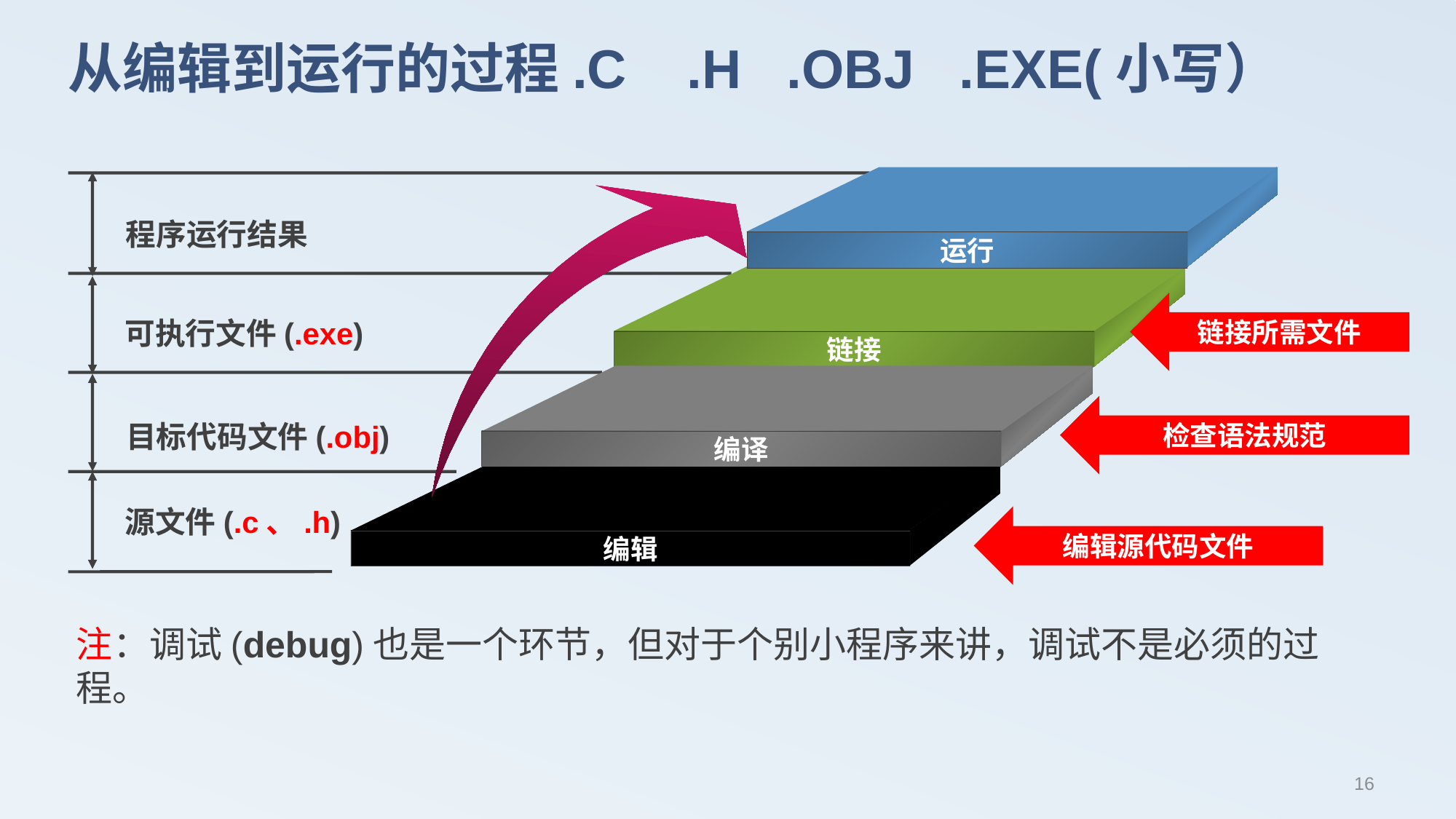

# 从编辑到运行的过程.C    .H   .OBJ   .EXE(小写）

运行

链接

编译

编辑

链接所需文件
程序运行结果
检查语法规范
可执行文件(.exe)
编辑源代码文件
目标代码文件(.obj)
源文件(.c、.h)
注：调试(debug)也是一个环节，但对于个别小程序来讲，调试不是必须的过程。